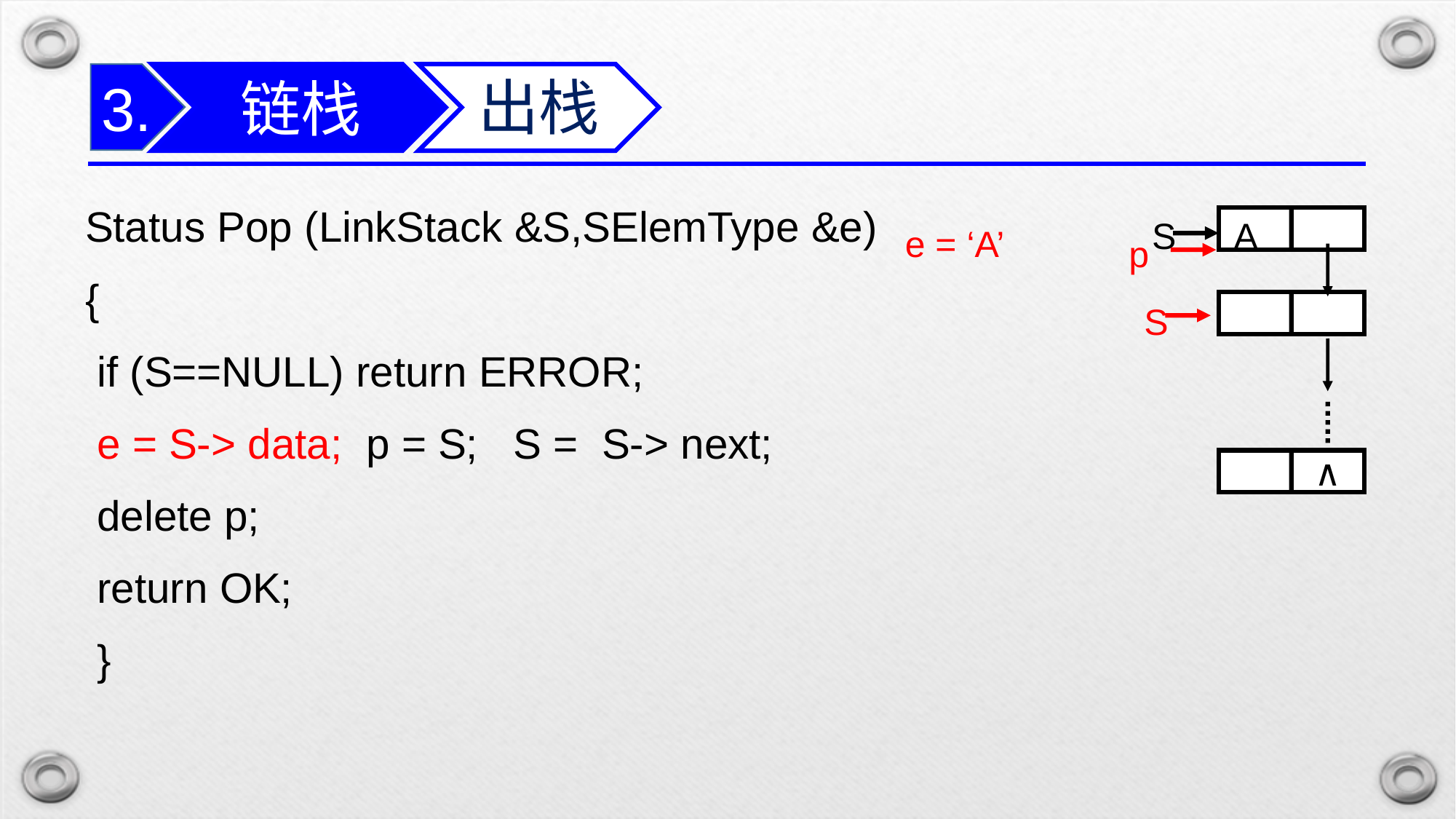

链栈

3.
出栈
Status Pop (LinkStack &S,SElemType &e)
{
 if (S==NULL) return ERROR;
 e = S-> data;  p = S;   S =  S-> next;
 delete p;
 return OK;
 }
S

A

e = ‘A’
p

S

∧